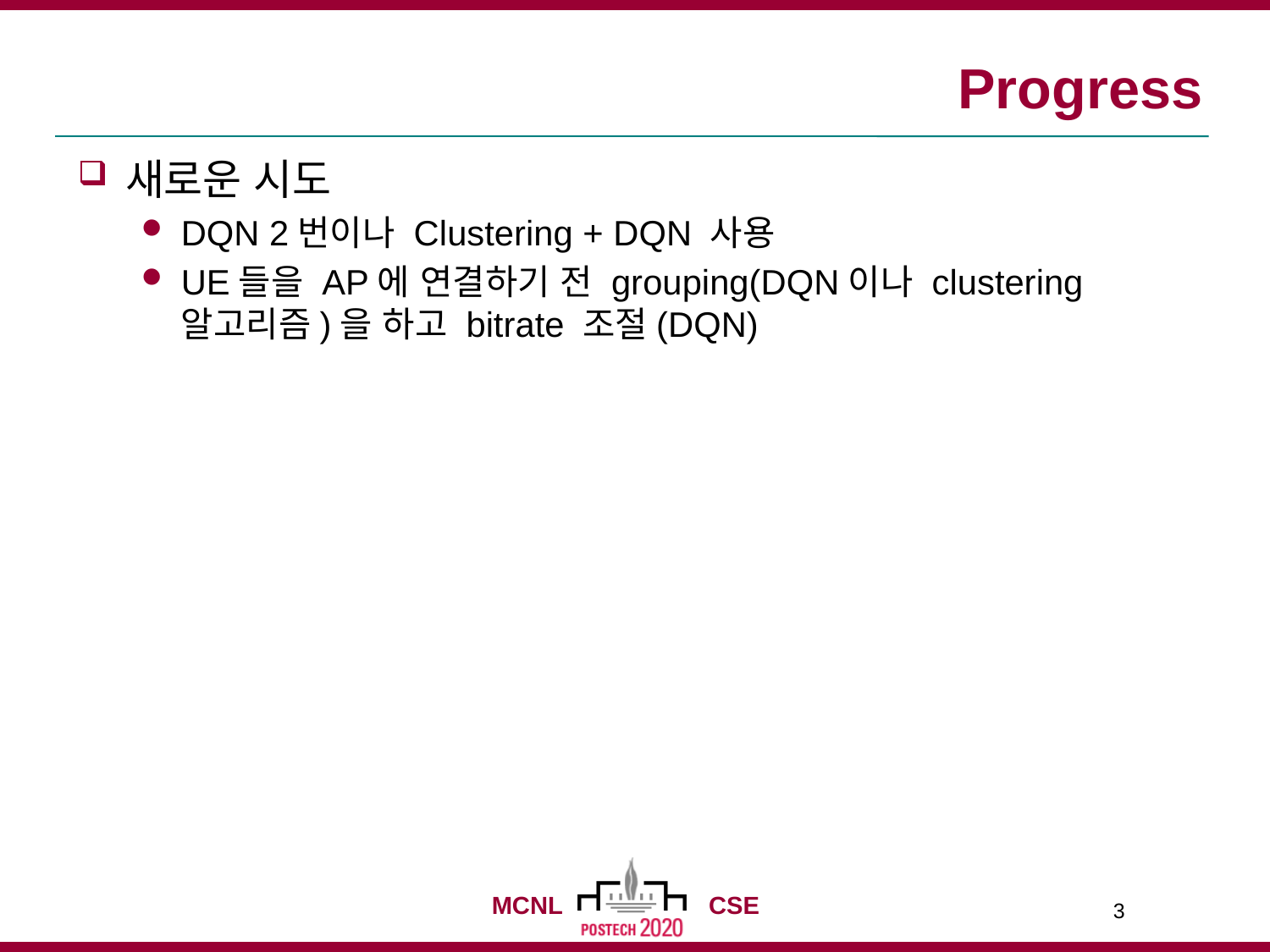

# Progress
새로운 시도
DQN 2번이나 Clustering + DQN 사용
UE들을 AP에 연결하기 전 grouping(DQN이나 clustering알고리즘)을 하고 bitrate 조절(DQN)
3